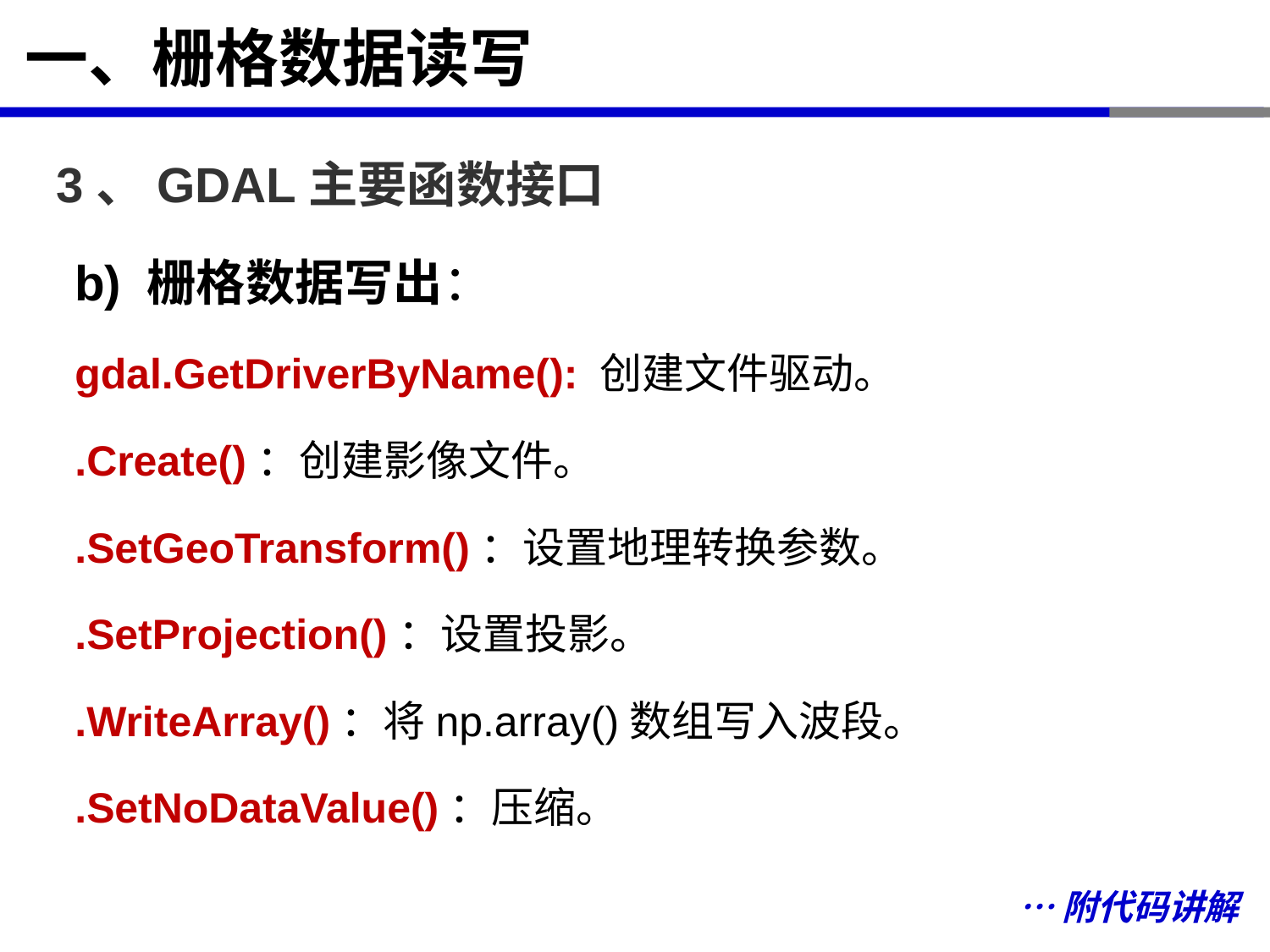

# 一、栅格数据读写
3、GDAL主要函数接口
b) 栅格数据写出：
gdal.GetDriverByName(): 创建文件驱动。
.Create()：创建影像文件。
.SetGeoTransform()：设置地理转换参数。
.SetProjection()：设置投影。
.WriteArray()：将np.array()数组写入波段。
.SetNoDataValue()：压缩。
…附代码讲解